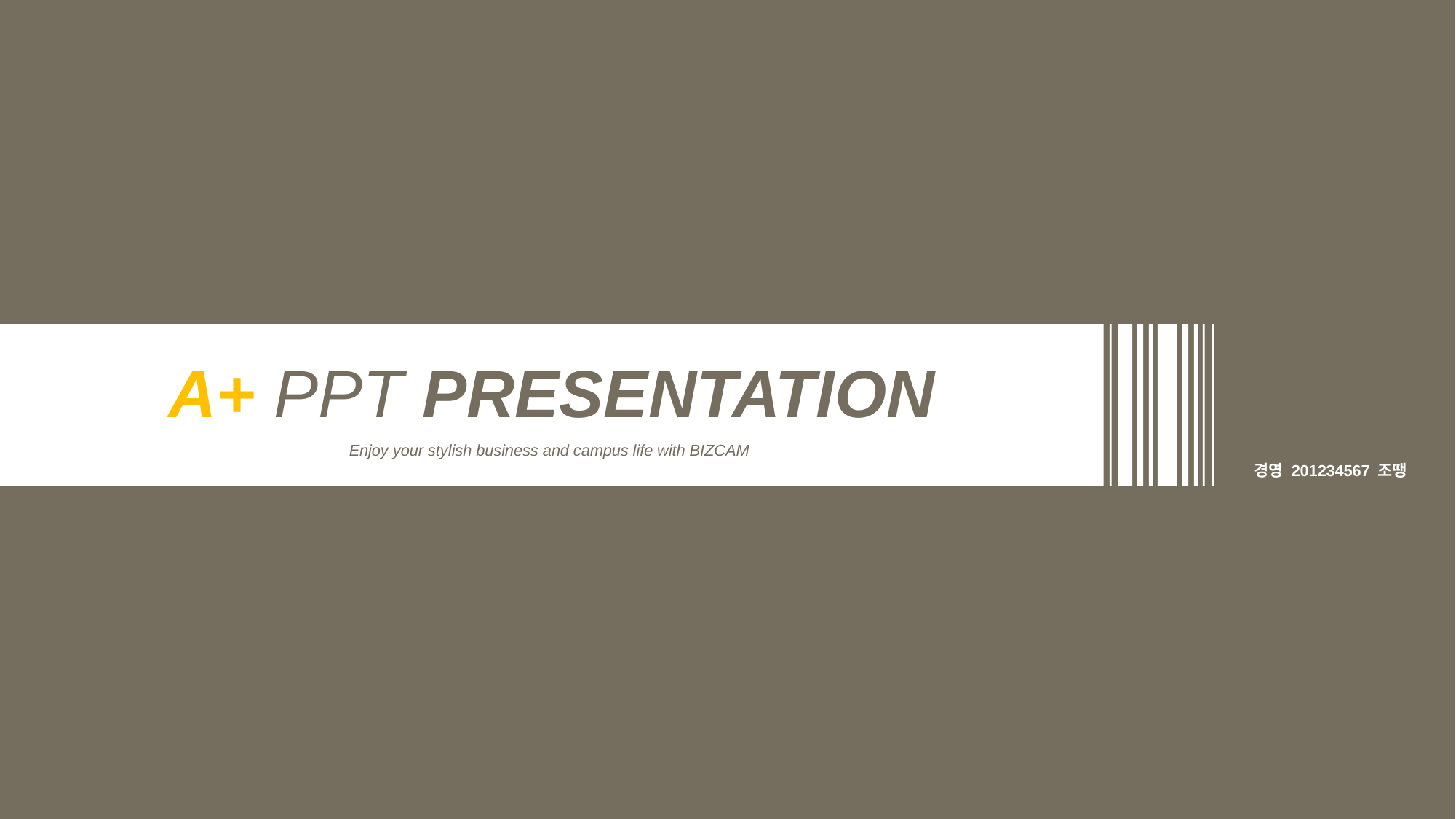

A+ PPT PRESENTATION
Enjoy your stylish business and campus life with BIZCAM

경영 201234567 조땡